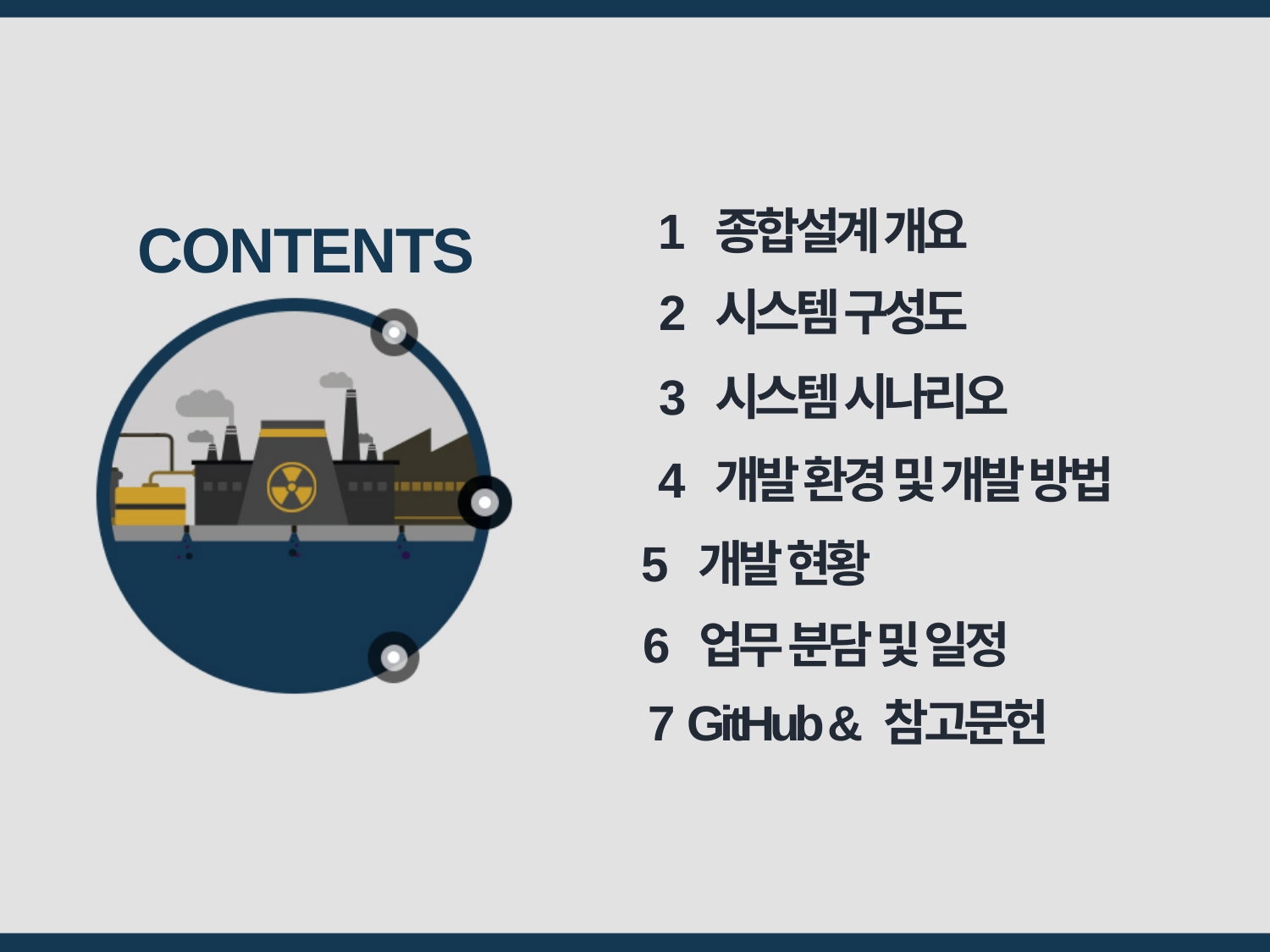

1  종합설계 개요
CONTENTS
2  시스템 구성도
3  시스템 시나리오
4  개발 환경 및 개발 방법
5  개발 현황
6  업무 분담 및 일정
7  GitHub & 참고문헌